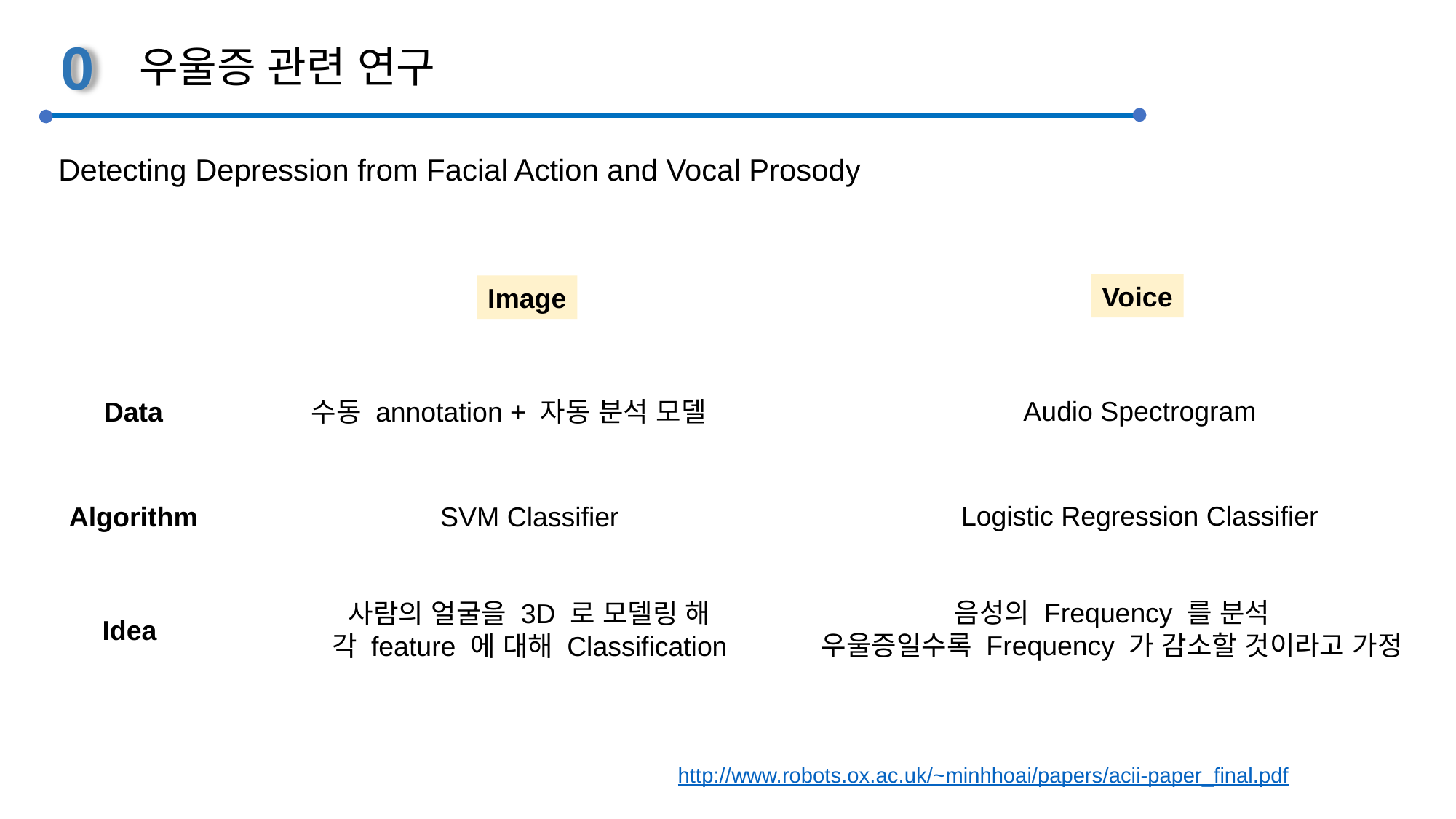

0
우울증 관련 연구

Detecting Depression from Facial Action and Vocal Prosody
Voice
Image
Audio Spectrogram
Data
수동 annotation + 자동 분석 모델
Logistic Regression Classifier
Algorithm
SVM Classifier
음성의 Frequency 를 분석
우울증일수록 Frequency 가 감소할 것이라고 가정
사람의 얼굴을 3D 로 모델링 해
각 feature 에 대해 Classification
Idea
http://www.robots.ox.ac.uk/~minhhoai/papers/acii-paper_final.pdf